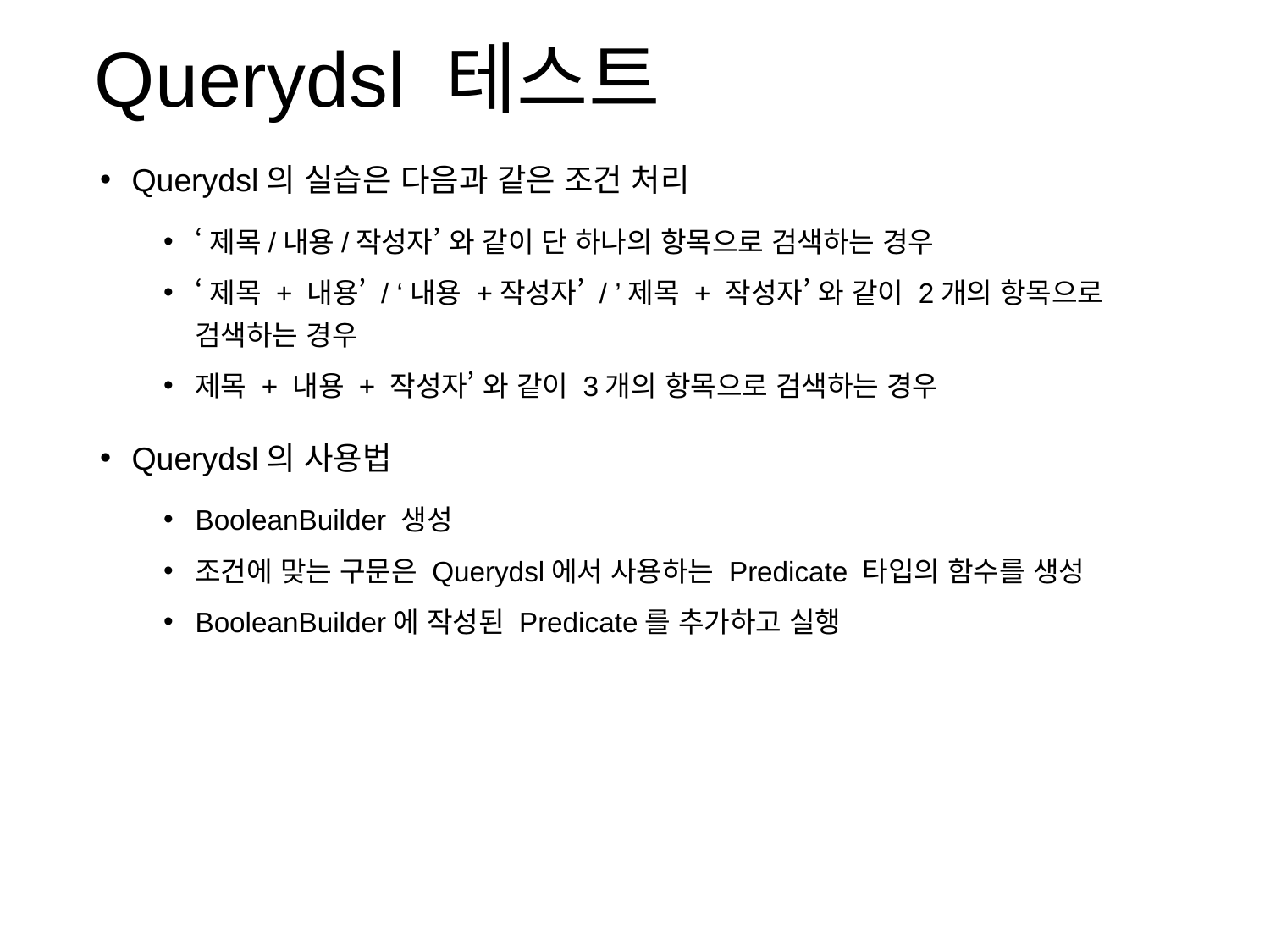

# Querydsl 테스트
Querydsl의 실습은 다음과 같은 조건 처리
‘제목/내용/작성자’ 와 같이 단 하나의 항목으로 검색하는 경우
‘제목 + 내용’ / ‘내용 +작성자’ / ’제목 + 작성자’ 와 같이 2개의 항목으로 검색하는 경우
제목 + 내용 + 작성자’ 와 같이 3개의 항목으로 검색하는 경우
Querydsl의 사용법
BooleanBuilder 생성
조건에 맞는 구문은 Querydsl에서 사용하는 Predicate 타입의 함수를 생성
BooleanBuilder에 작성된 Predicate를 추가하고 실행